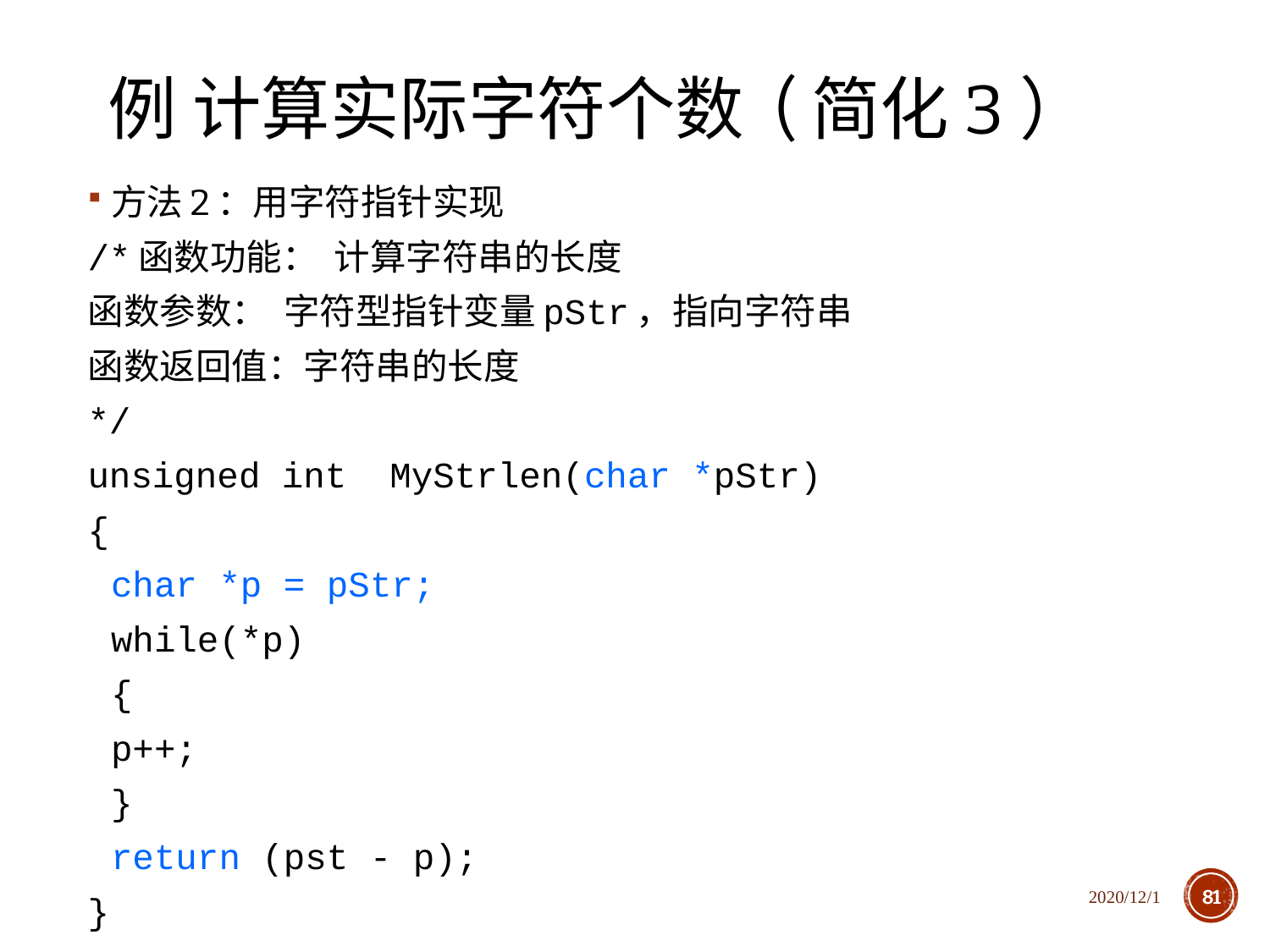

# 例 计算实际字符个数 (简化3）
方法2：用字符指针实现
/*函数功能：  计算字符串的长度
函数参数：  字符型指针变量pStr，指向字符串
函数返回值：字符串的长度
*/
unsigned int  MyStrlen(char *pStr)
{
	char *p = pStr;
	while(*p)
	{
		p++;
	}
	return (pst - p);
}
2020/12/1
81